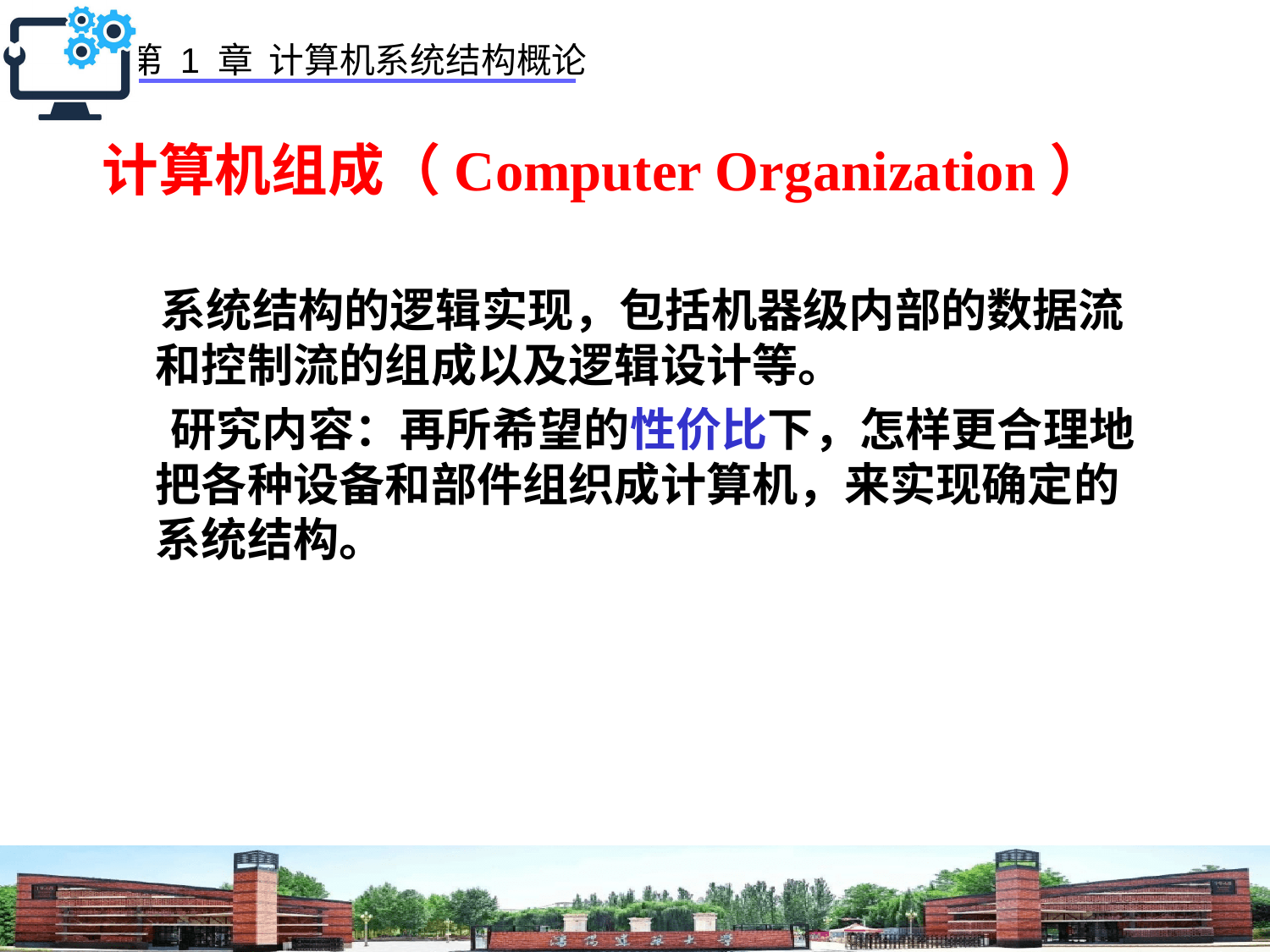

# 计算机组成（Computer Organization）
    系统结构的逻辑实现，包括机器级内部的数据流和控制流的组成以及逻辑设计等。
     研究内容：再所希望的性价比下，怎样更合理地把各种设备和部件组织成计算机，来实现确定的系统结构。